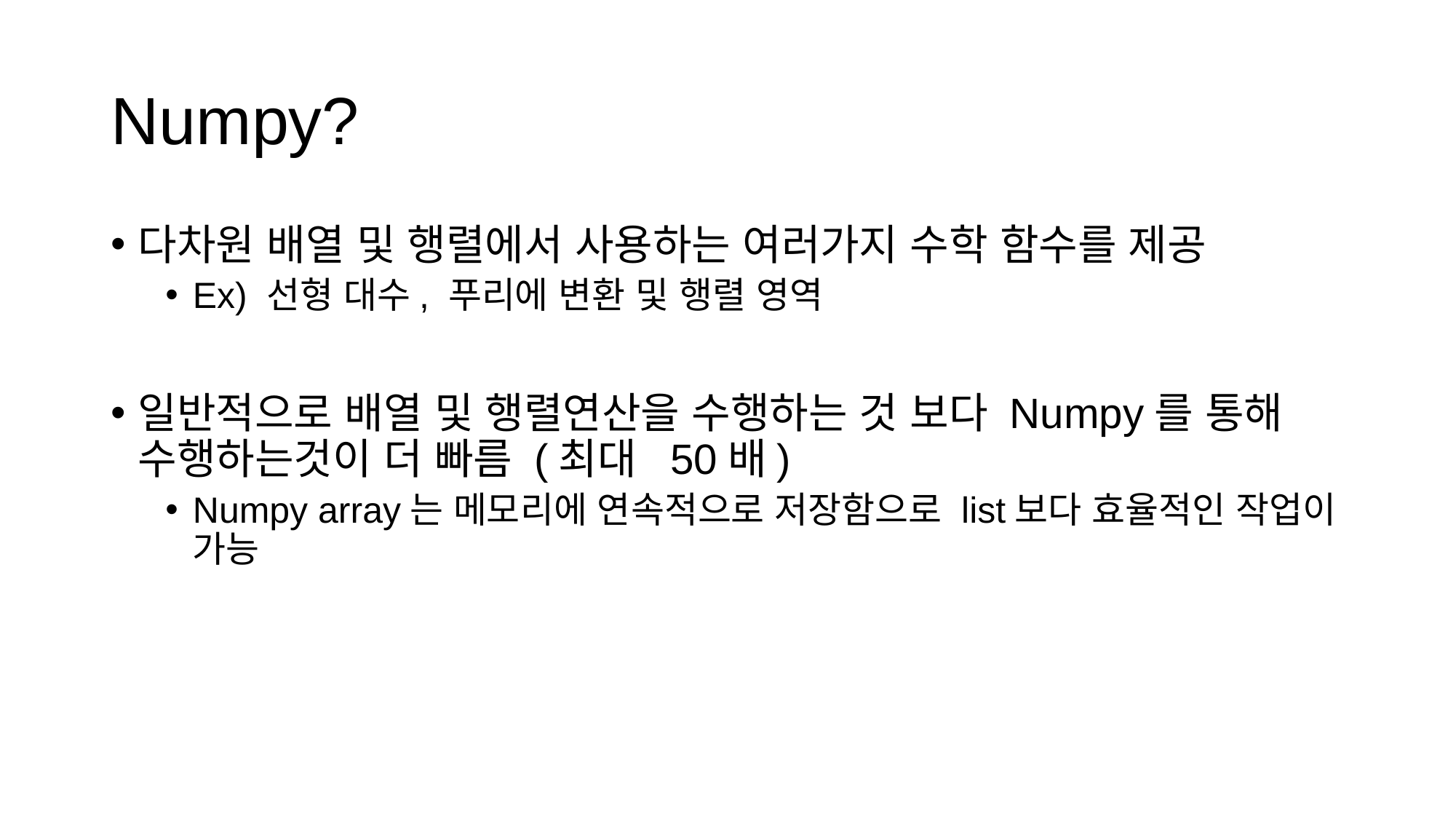

# Numpy?
다차원 배열 및 행렬에서 사용하는 여러가지 수학 함수를 제공
Ex) 선형 대수, 푸리에 변환 및 행렬 영역

일반적으로 배열 및 행렬연산을 수행하는 것 보다 Numpy를 통해 수행하는것이 더 빠름 (최대  50배)
Numpy array는 메모리에 연속적으로 저장함으로 list보다 효율적인 작업이 가능